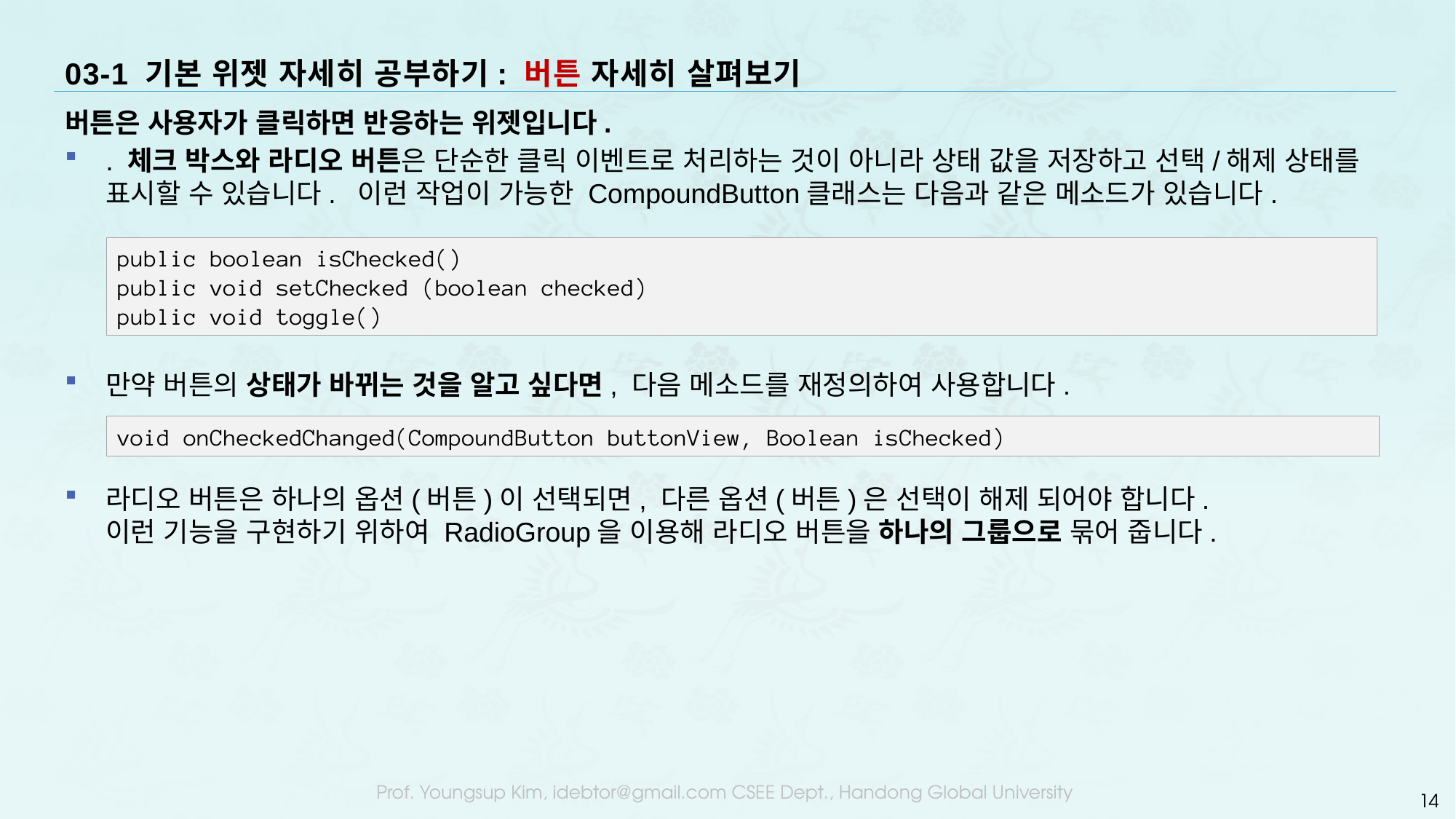

# 03-1 기본 위젯 자세히 공부하기: 버튼 자세히 살펴보기
버튼은 사용자가 클릭하면 반응하는 위젯입니다.
. 체크 박스와 라디오 버튼은 단순한 클릭 이벤트로 처리하는 것이 아니라 상태 값을 저장하고 선택/해제 상태를 표시할 수 있습니다.  이런 작업이 가능한 CompoundButton클래스는 다음과 같은 메소드가 있습니다.

만약 버튼의 상태가 바뀌는 것을 알고 싶다면, 다음 메소드를 재정의하여 사용합니다.

라디오 버튼은 하나의 옵션(버튼)이 선택되면, 다른 옵션(버튼)은 선택이 해제 되어야 합니다.
이런 기능을 구현하기 위하여 RadioGroup을 이용해 라디오 버튼을 하나의 그룹으로 묶어 줍니다.
public boolean isChecked()
public void setChecked (boolean checked)
public void toggle()
void onCheckedChanged(CompoundButton buttonView, Boolean isChecked)
14